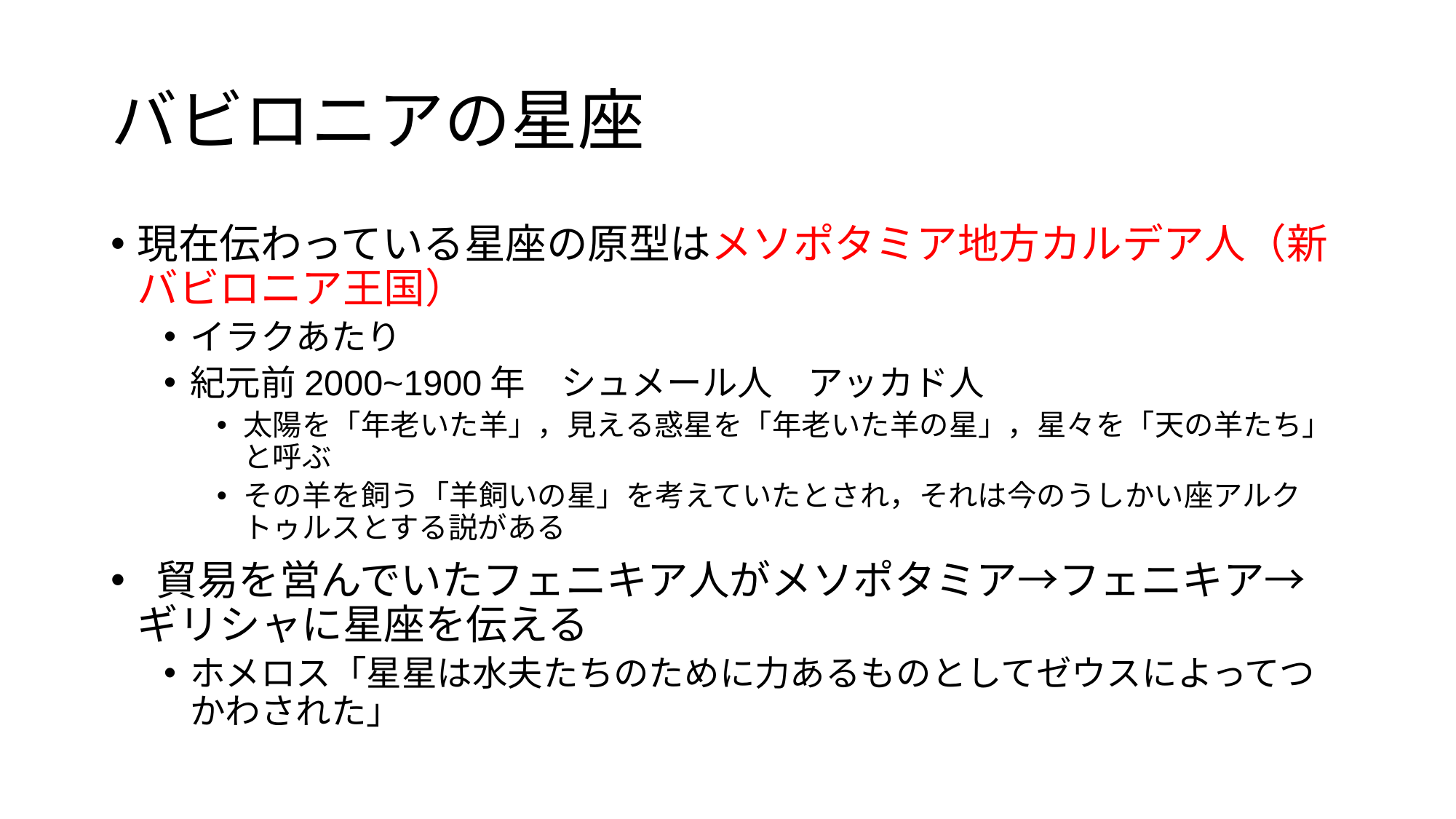

# バビロニアの星座
現在伝わっている星座の原型はメソポタミア地方カルデア人（新バビロニア王国）
イラクあたり
紀元前2000~1900年　シュメール人　アッカド人
太陽を「年老いた羊」，見える惑星を「年老いた羊の星」，星々を「天の羊たち」と呼ぶ
その羊を飼う「羊飼いの星」を考えていたとされ，それは今のうしかい座アルクトゥルスとする説がある
 貿易を営んでいたフェニキア人がメソポタミア→フェニキア→ギリシャに星座を伝える
ホメロス「星星は水夫たちのために力あるものとしてゼウスによってつかわされた」